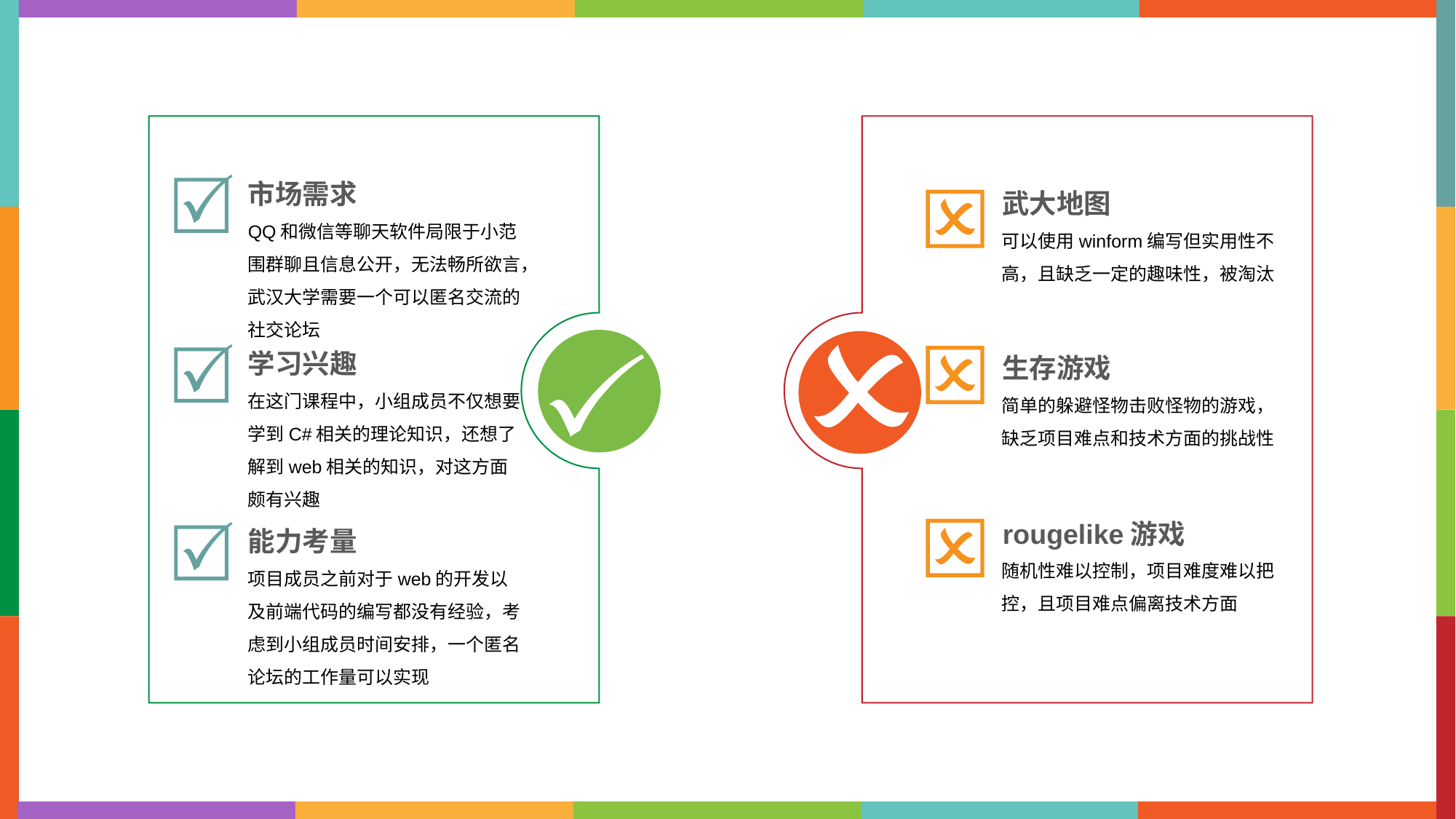

市场需求

武大地图

QQ和微信等聊天软件局限于小范围群聊且信息公开，无法畅所欲言，武汉大学需要一个可以匿名交流的社交论坛
可以使用winform编写但实用性不高，且缺乏一定的趣味性，被淘汰

学习兴趣

生存游戏

在这门课程中，小组成员不仅想要学到C#相关的理论知识，还想了解到web相关的知识，对这方面颇有兴趣
简单的躲避怪物击败怪物的游戏，缺乏项目难点和技术方面的挑战性
rougelike游戏

能力考量

随机性难以控制，项目难度难以把控，且项目难点偏离技术方面
项目成员之前对于web的开发以及前端代码的编写都没有经验，考虑到小组成员时间安排，一个匿名论坛的工作量可以实现